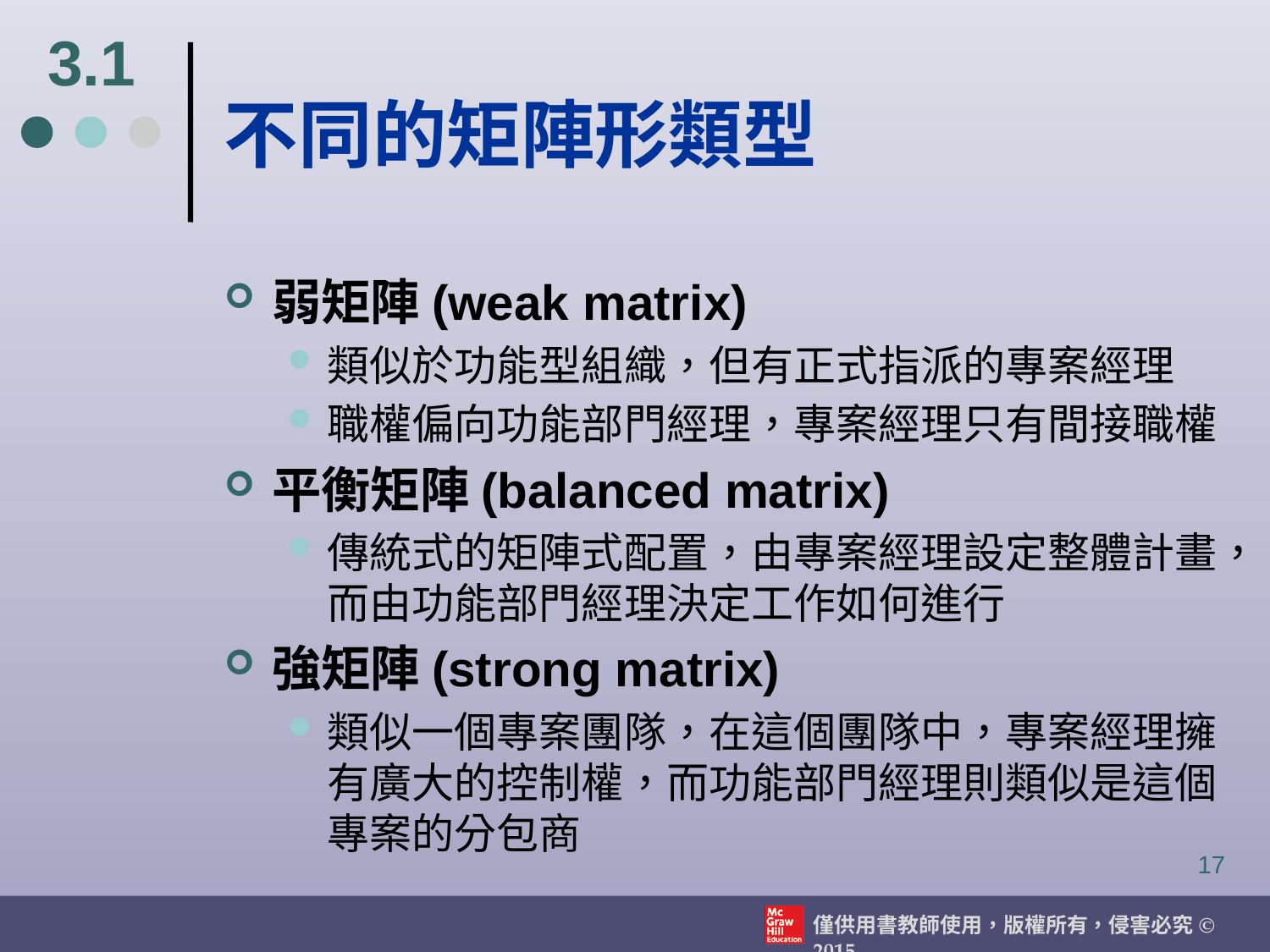

3.1
# 不同的矩陣形類型
弱矩陣(weak matrix)
類似於功能型組織，但有正式指派的專案經理
職權偏向功能部門經理，專案經理只有間接職權
平衡矩陣(balanced matrix)
傳統式的矩陣式配置，由專案經理設定整體計畫，而由功能部門經理決定工作如何進行
強矩陣(strong matrix)
類似一個專案團隊，在這個團隊中，專案經理擁有廣大的控制權，而功能部門經理則類似是這個專案的分包商
17